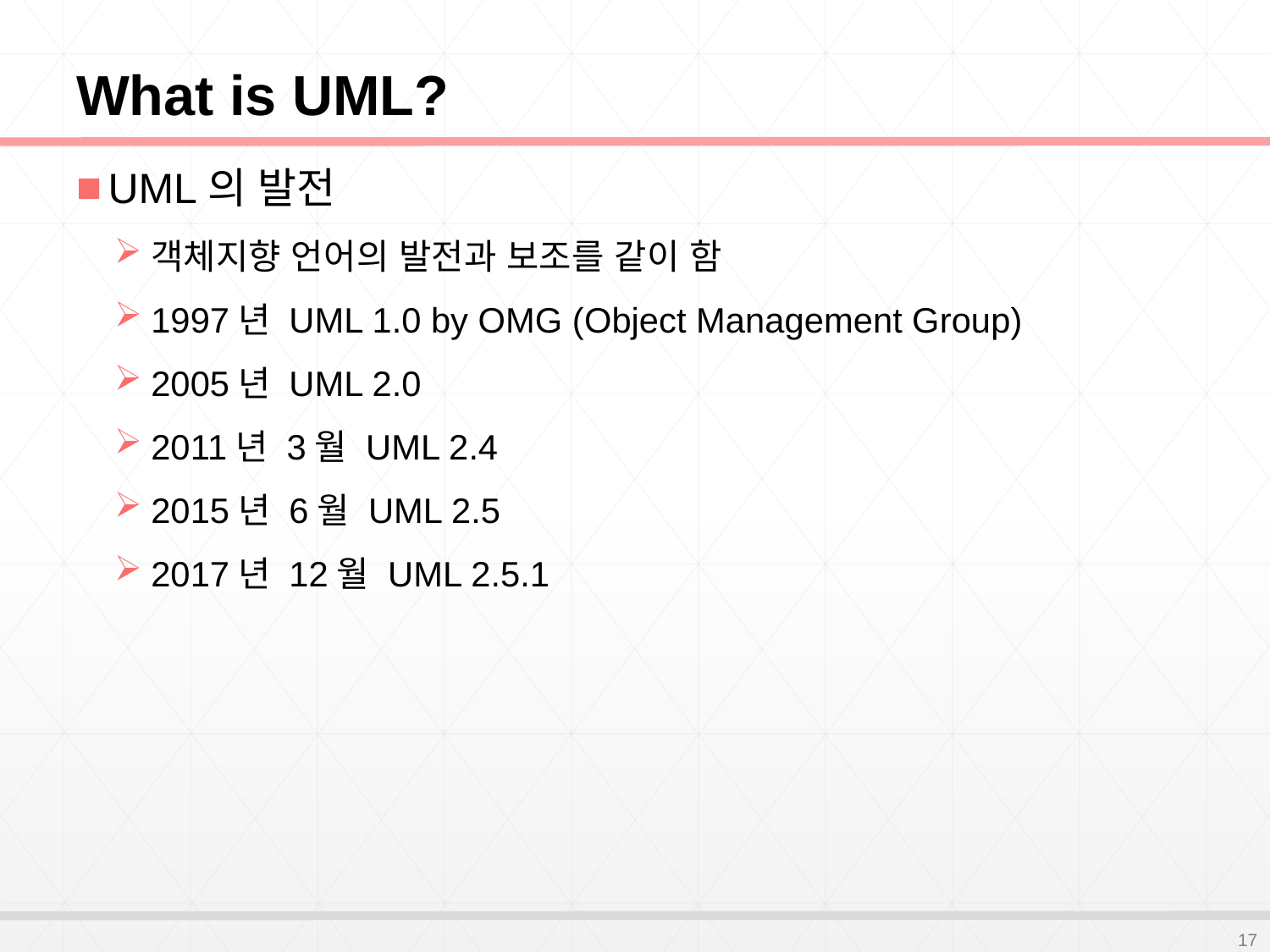

# What is UML?
UML의 발전
객체지향 언어의 발전과 보조를 같이 함
1997년 UML 1.0 by OMG (Object Management Group)
2005년 UML 2.0
2011년 3월 UML 2.4
2015년 6월 UML 2.5
2017년 12월 UML 2.5.1

17